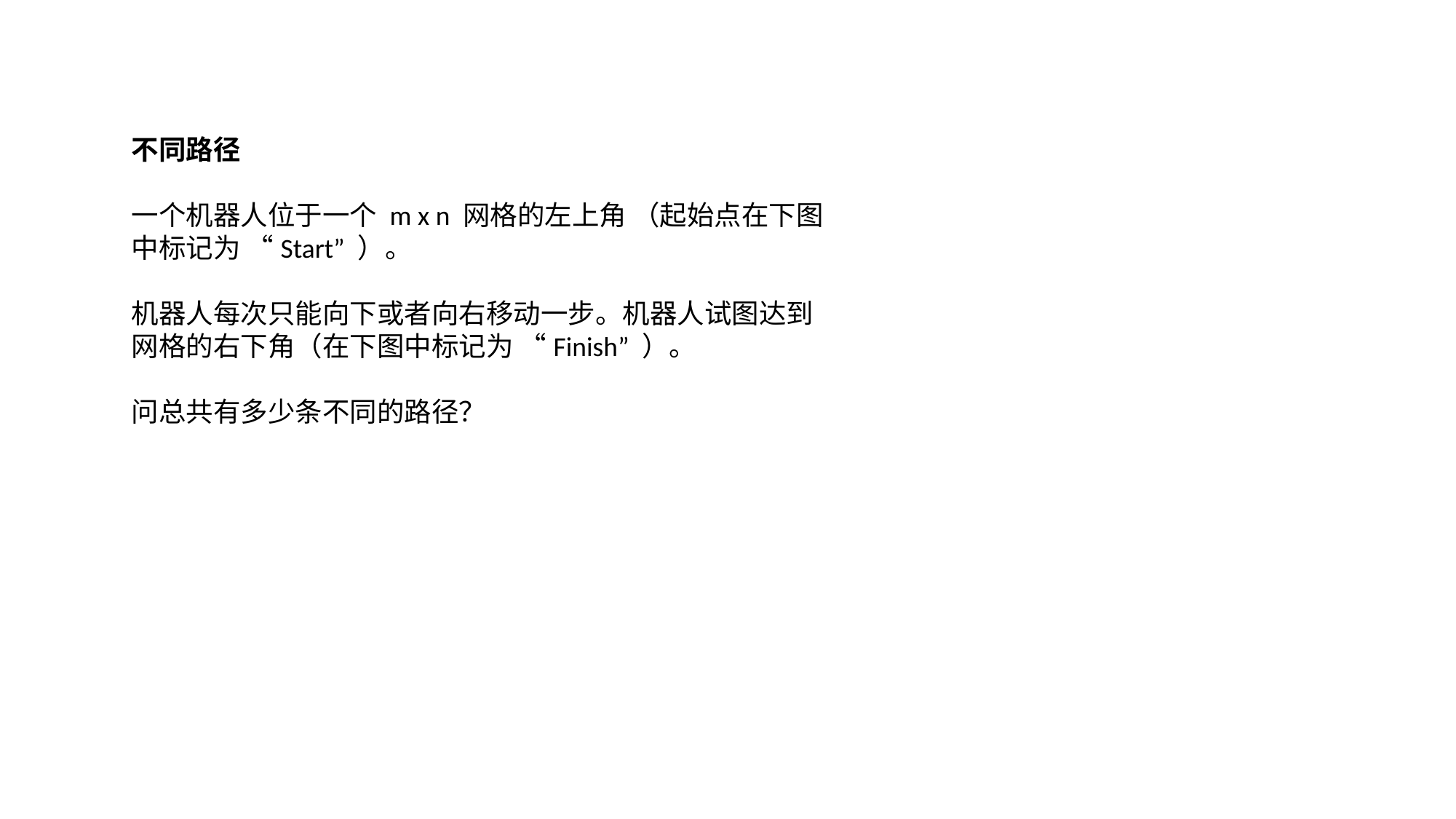

不同路径

一个机器人位于一个 m x n 网格的左上角 （起始点在下图中标记为 “Start” ）。

机器人每次只能向下或者向右移动一步。机器人试图达到网格的右下角（在下图中标记为 “Finish” ）。

问总共有多少条不同的路径？